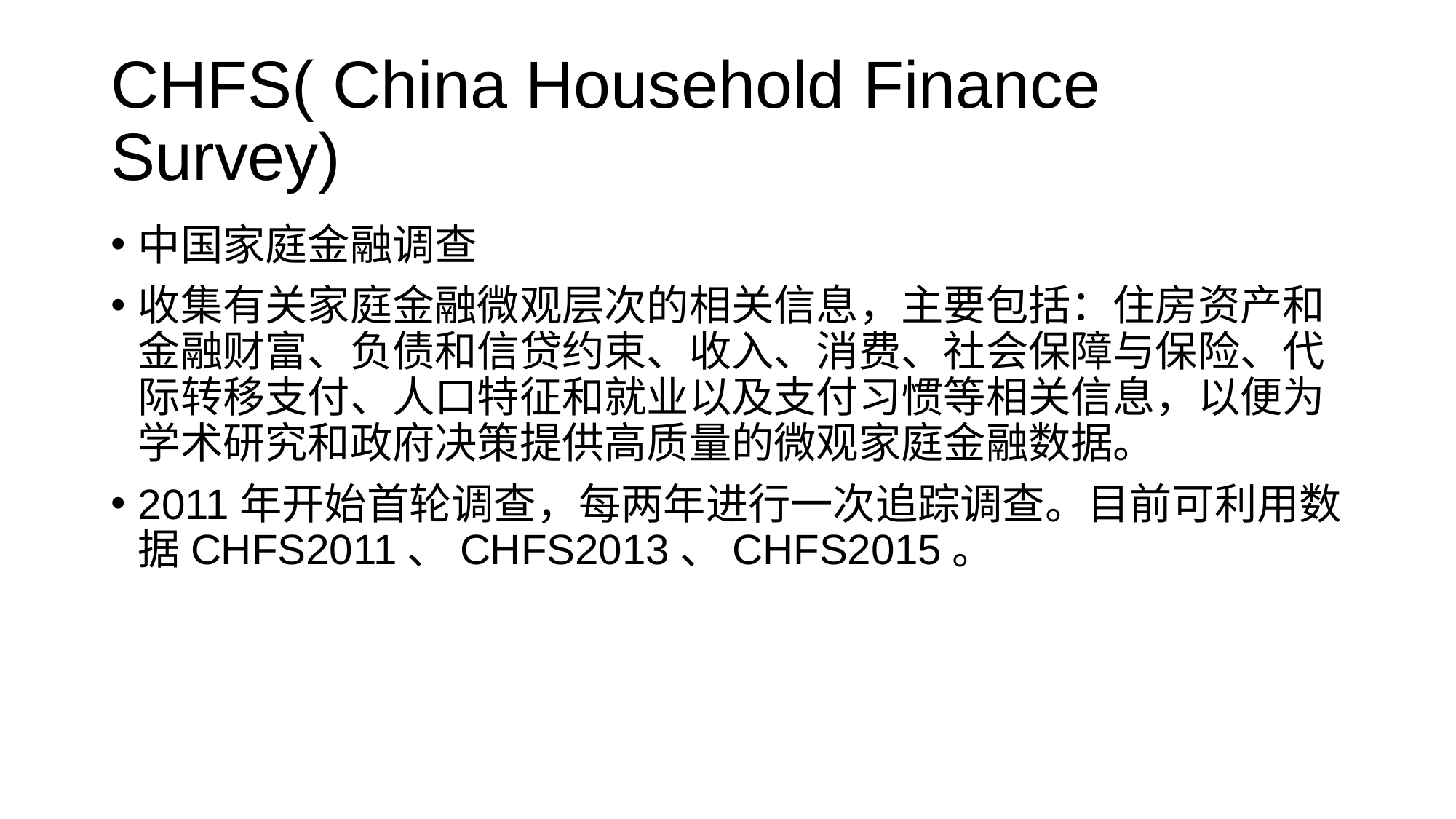

# CHFS( China Household Finance Survey)
中国家庭金融调查
收集有关家庭金融微观层次的相关信息，主要包括：住房资产和金融财富、负债和信贷约束、收入、消费、社会保障与保险、代际转移支付、人口特征和就业以及支付习惯等相关信息，以便为学术研究和政府决策提供高质量的微观家庭金融数据。
2011年开始首轮调查，每两年进行一次追踪调查。目前可利用数据CHFS2011、CHFS2013、CHFS2015。